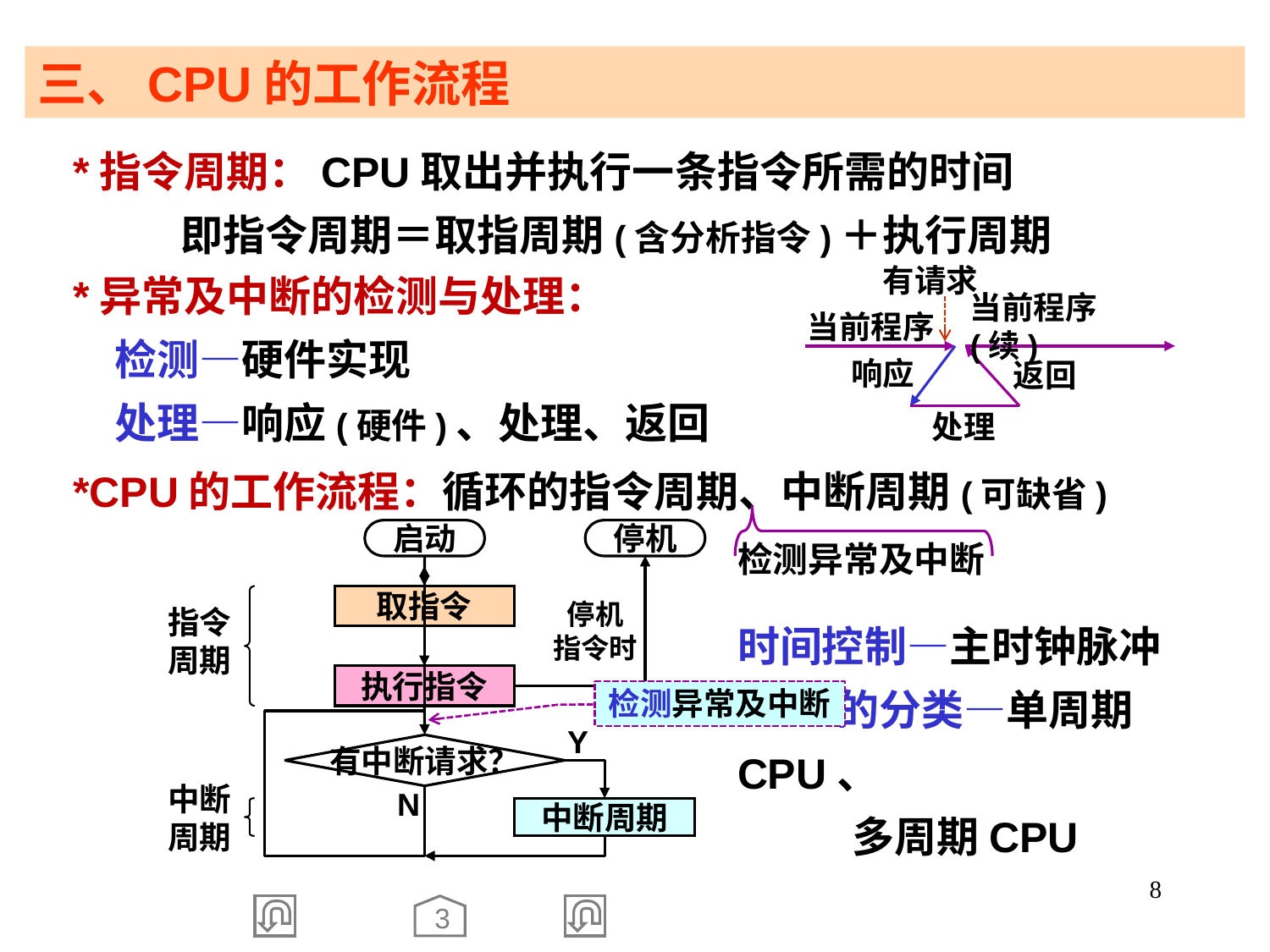

三、CPU的工作流程
   *指令周期：CPU取出并执行一条指令所需的时间
              即指令周期＝取指周期(含分析指令)＋执行周期
   *异常及中断的检测与处理：
       检测—硬件实现
       处理—响应(硬件)、处理、返回
有请求
当前程序
当前程序(续)
响应
返回
处理
   *CPU的工作流程：循环的指令周期、中断周期(可缺省)

检测异常及中断
启动
取指令

指令周期
执行指令
Y
有中断请求？
中断周期
N

中断周期
停机
停机
指令时
时间控制—主时钟脉冲
CPU的分类—单周期CPU、
           多周期CPU
检测异常及中断
8

3